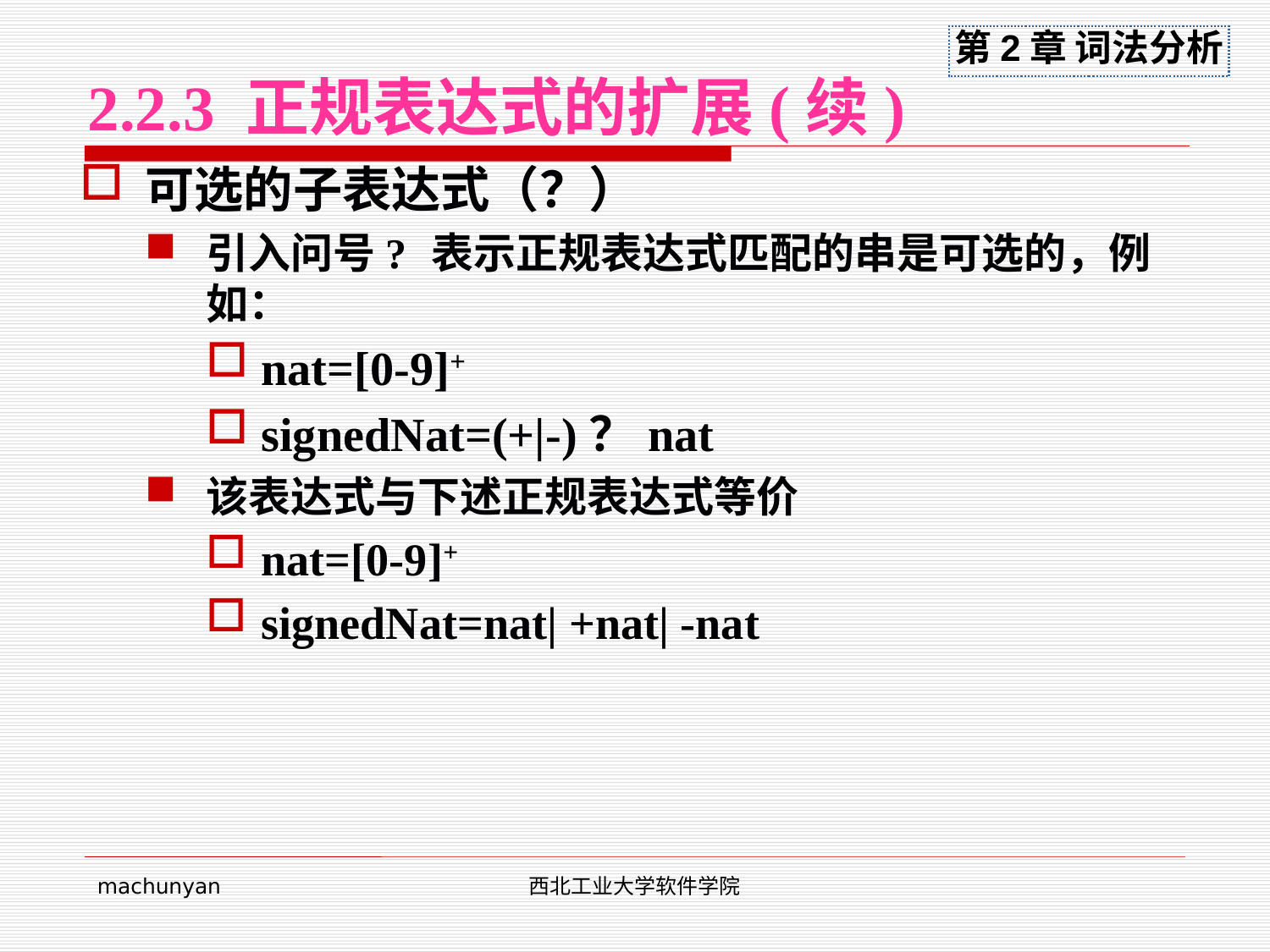

# 2.2.3 正规表达式的扩展(续)
可选的子表达式（？）
引入问号? 表示正规表达式匹配的串是可选的，例如：
nat=[0-9]+
signedNat=(+|-)？nat
该表达式与下述正规表达式等价
nat=[0-9]+
signedNat=nat| +nat| -nat
machunyan

西北工业大学软件学院
35